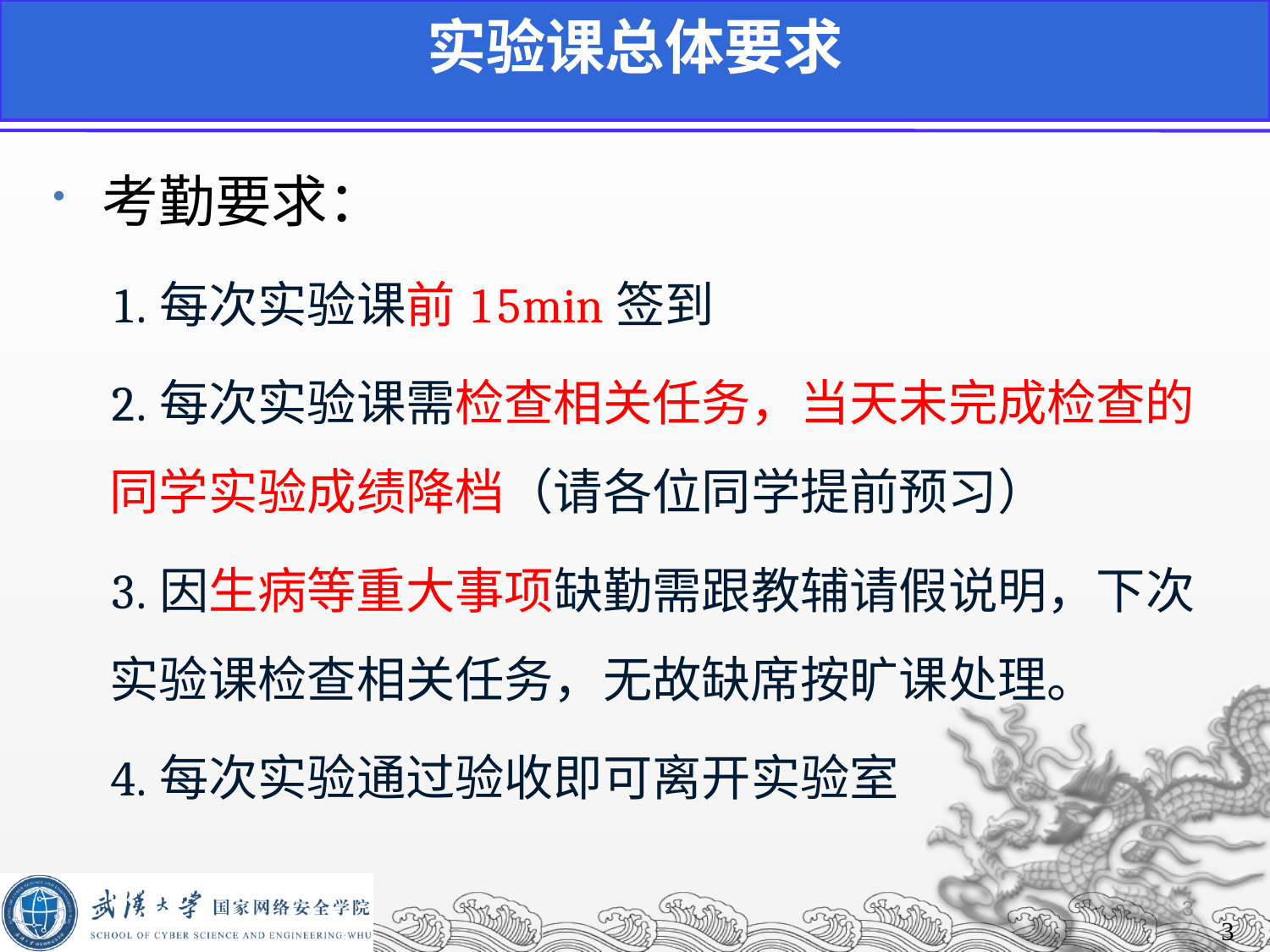

实验课总体要求
考勤要求：
1.每次实验课前15min签到
2.每次实验课需检查相关任务，当天未完成检查的同学实验成绩降档（请各位同学提前预习）
3.因生病等重大事项缺勤需跟教辅请假说明，下次实验课检查相关任务，无故缺席按旷课处理。
4.每次实验通过验收即可离开实验室

3